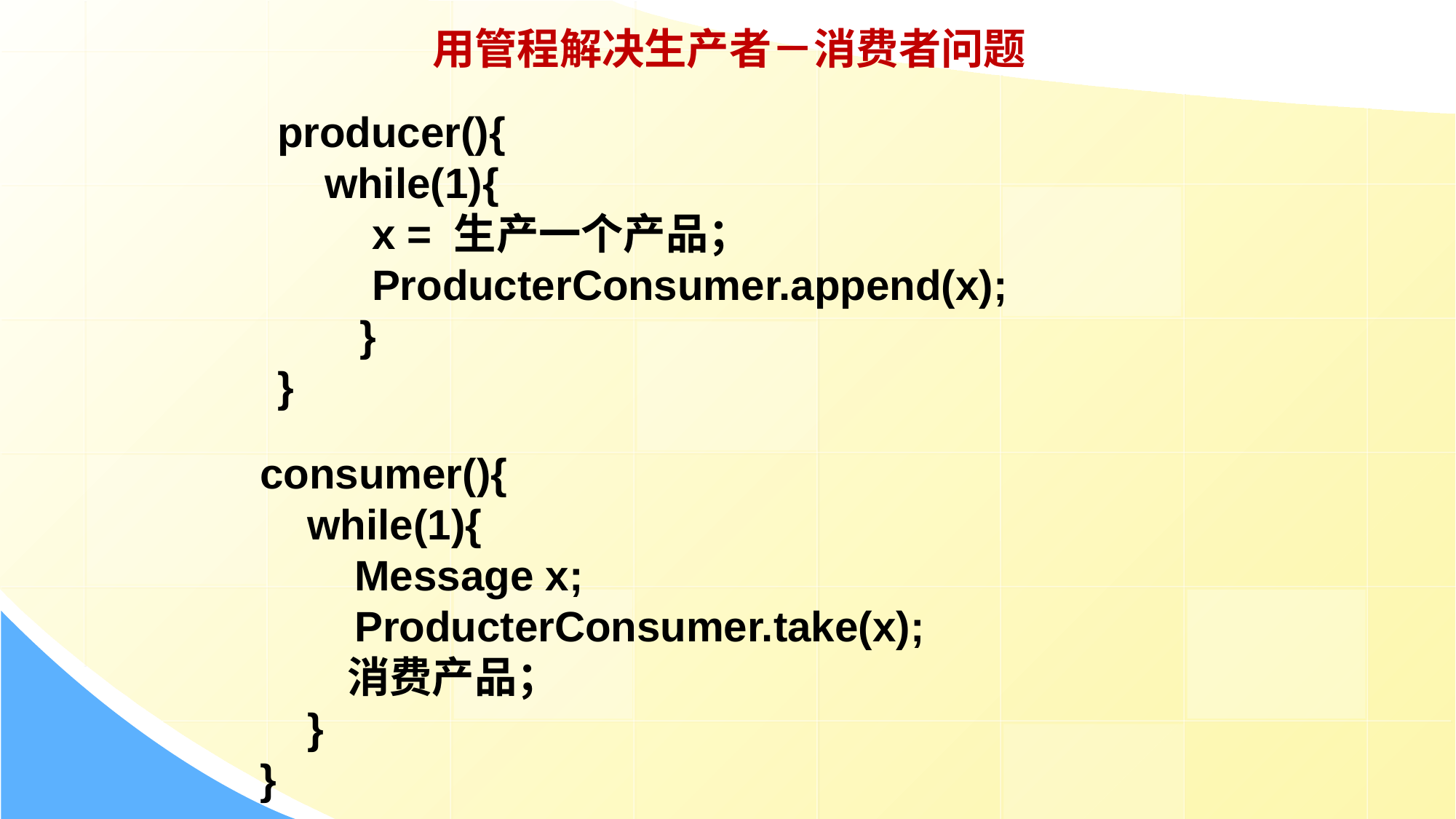

用管程解决生产者－消费者问题
producer(){
    while(1){
        x = 生产一个产品；
        ProducterConsumer.append(x);
       }
}
consumer(){
    while(1){
        Message x;
        ProducterConsumer.take(x);
        消费产品；
    }
}